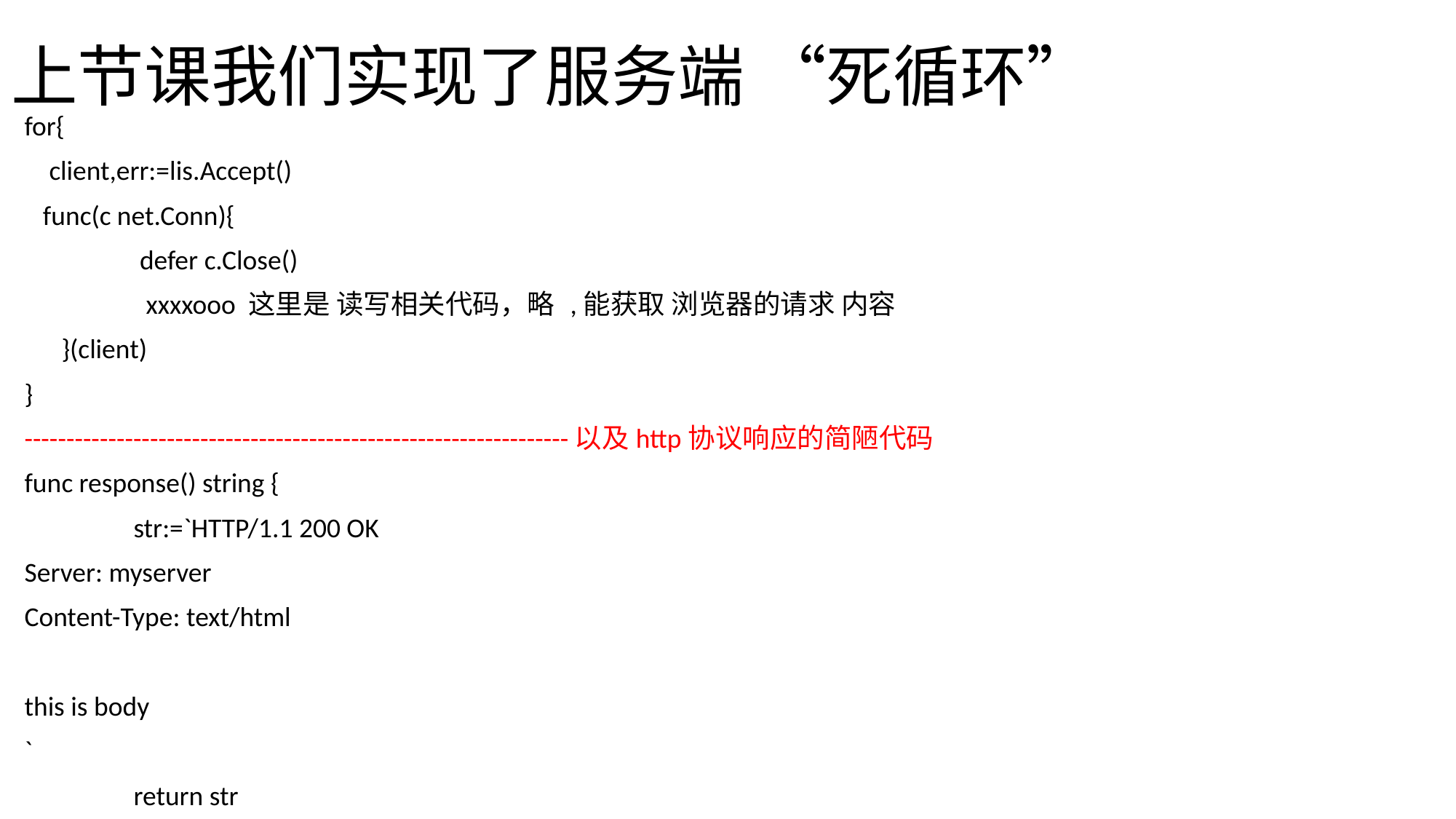

# 上节课我们实现了服务端 “死循环”
for{
    client,err:=lis.Accept()
   func(c net.Conn){
	 defer c.Close()
	  xxxxooo 这里是 读写相关代码，略	,能获取 浏览器的请求 内容
      }(client)
}
-----------------------------------------------------------------以及http协议响应的简陋代码
func response() string {
	str:=`HTTP/1.1 200 OK
Server: myserver
Content-Type: text/html

this is body
`
	return str
}